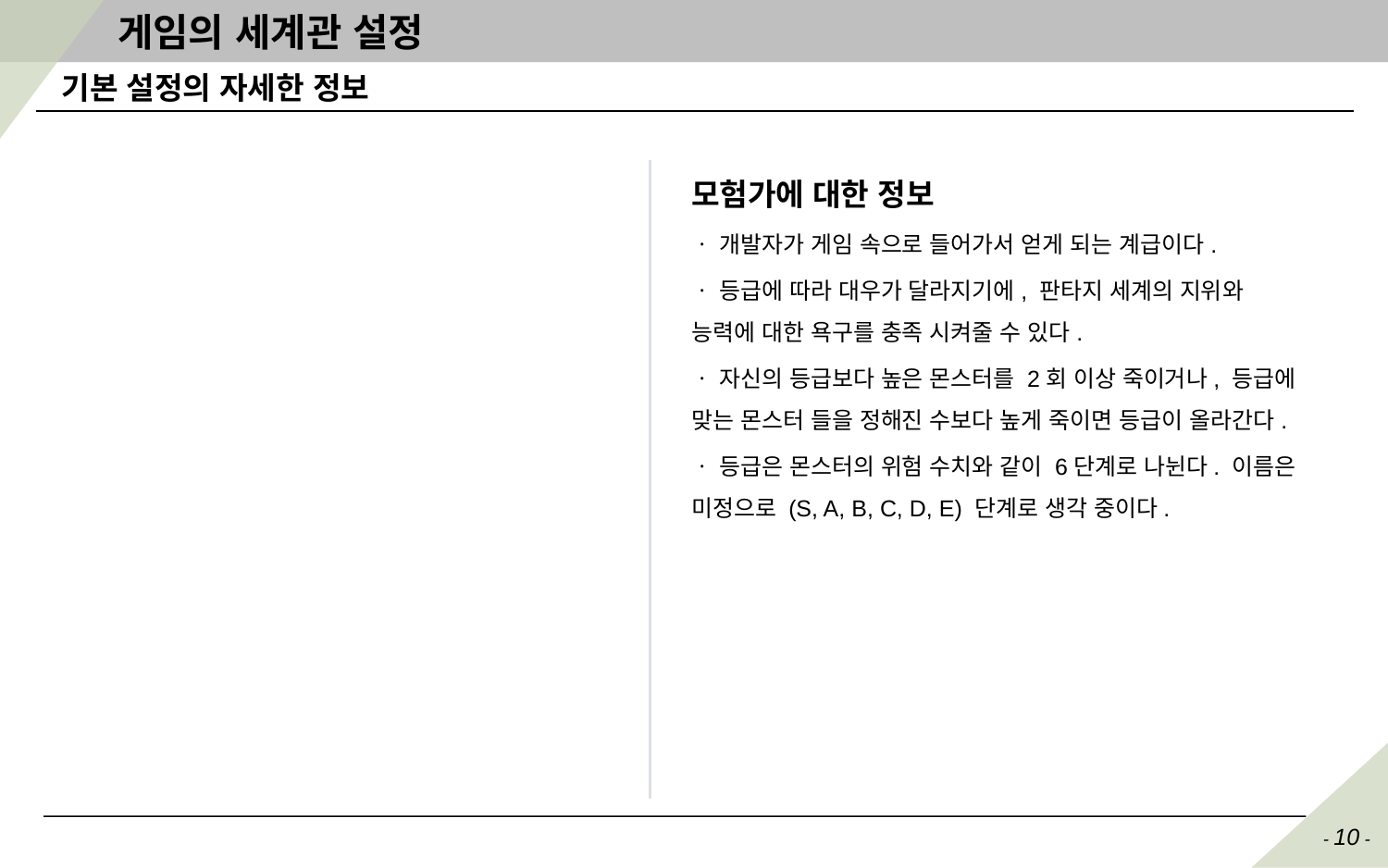

# 게임의 세계관 설정
기본 설정의 자세한 정보

모험가에 대한 정보
ㆍ 개발자가 게임 속으로 들어가서 얻게 되는 계급이다.
ㆍ 등급에 따라 대우가 달라지기에, 판타지 세계의 지위와 능력에 대한 욕구를 충족 시켜줄 수 있다.
ㆍ 자신의 등급보다 높은 몬스터를 2회 이상 죽이거나, 등급에 맞는 몬스터 들을 정해진 수보다 높게 죽이면 등급이 올라간다.
ㆍ 등급은 몬스터의 위험 수치와 같이 6단계로 나뉜다. 이름은 미정으로 (S, A, B, C, D, E) 단계로 생각 중이다.